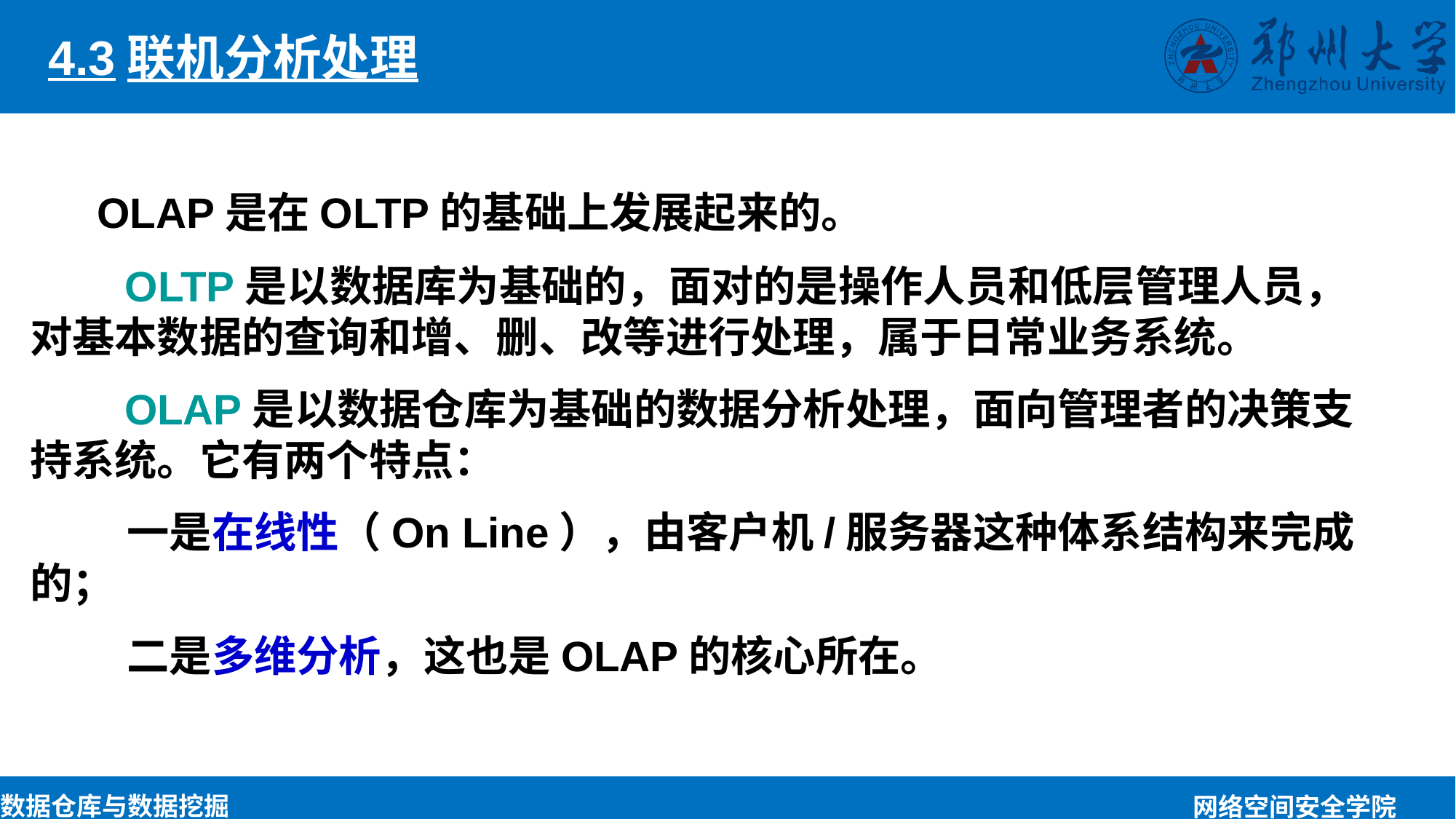

4.3联机分析处理
     OLAP是在OLTP的基础上发展起来的。
         OLTP是以数据库为基础的，面对的是操作人员和低层管理人员，对基本数据的查询和增、删、改等进行处理，属于日常业务系统。
        OLAP是以数据仓库为基础的数据分析处理，面向管理者的决策支持系统。它有两个特点：
         一是在线性（On Line），由客户机/服务器这种体系结构来完成的；
         二是多维分析，这也是OLAP的核心所在。